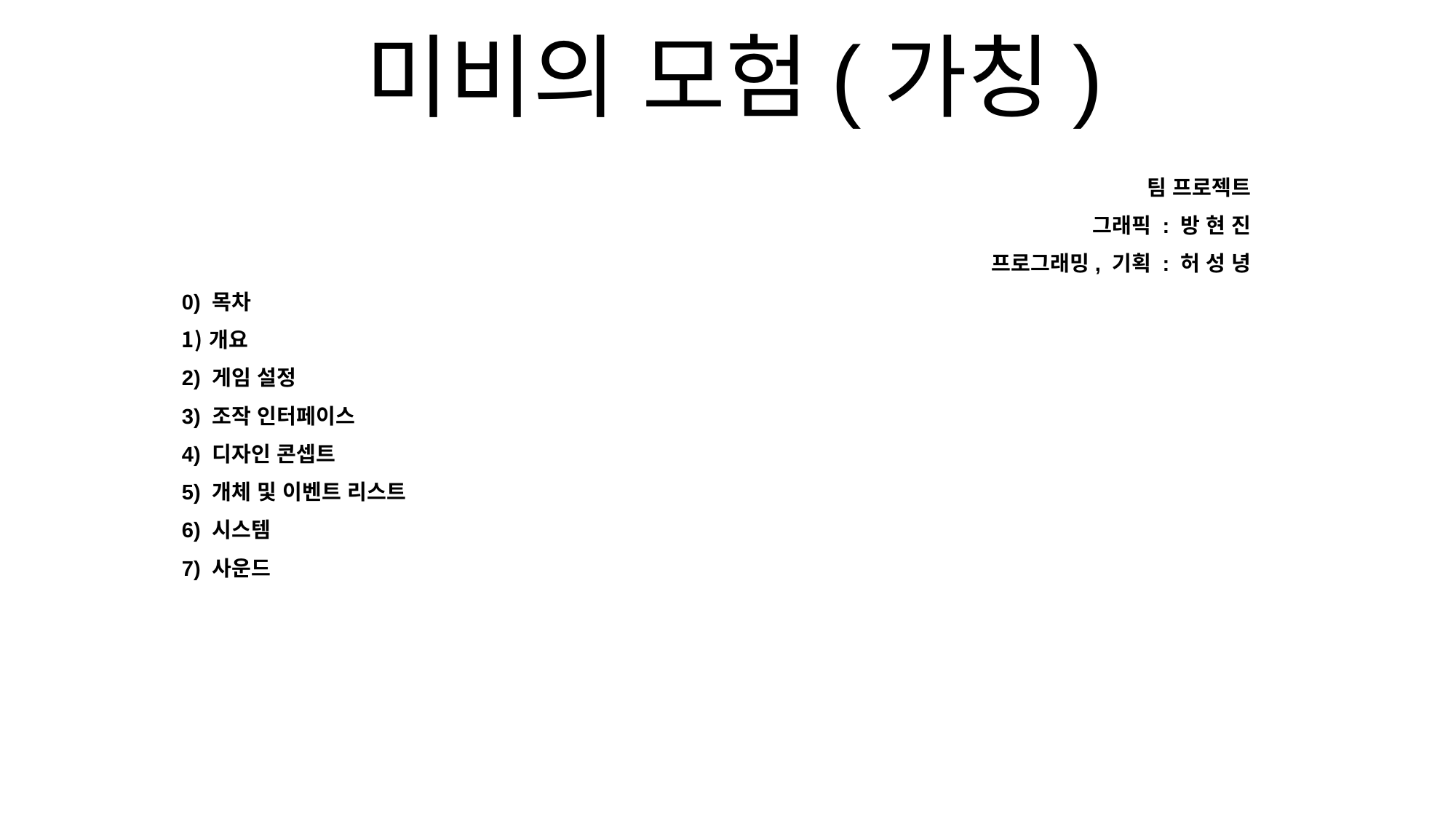

# 미비의 모험(가칭)

팀 프로젝트
그래픽 : 방 현 진
프로그래밍, 기획 : 허 성 녕
0) 목차
개요
2) 게임 설정
3) 조작 인터페이스
4) 디자인 콘셉트
5) 개체 및 이벤트 리스트
6) 시스템
7) 사운드